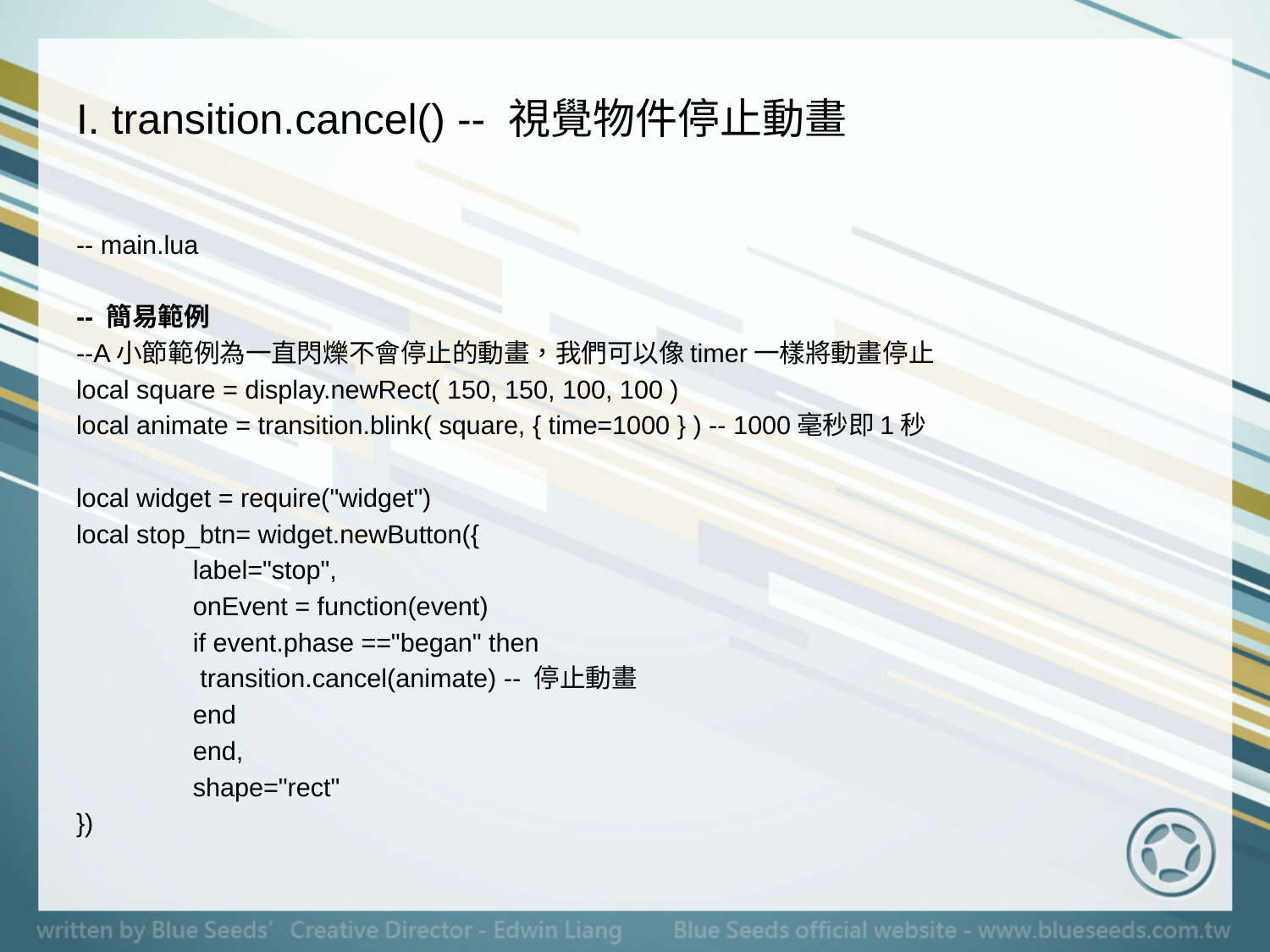

# I. transition.cancel() -- 視覺物件停止動畫
-- main.lua

-- 簡易範例
--A小節範例為一直閃爍不會停止的動畫，我們可以像timer一樣將動畫停止
local square = display.newRect( 150, 150, 100, 100 )
local animate = transition.blink( square, { time=1000 } ) -- 1000毫秒即1秒

local widget = require("widget")
local stop_btn= widget.newButton({
	label="stop",
	onEvent = function(event)
		if event.phase =="began" then
			 transition.cancel(animate) -- 停止動畫
		end
	end,
	shape="rect"
})